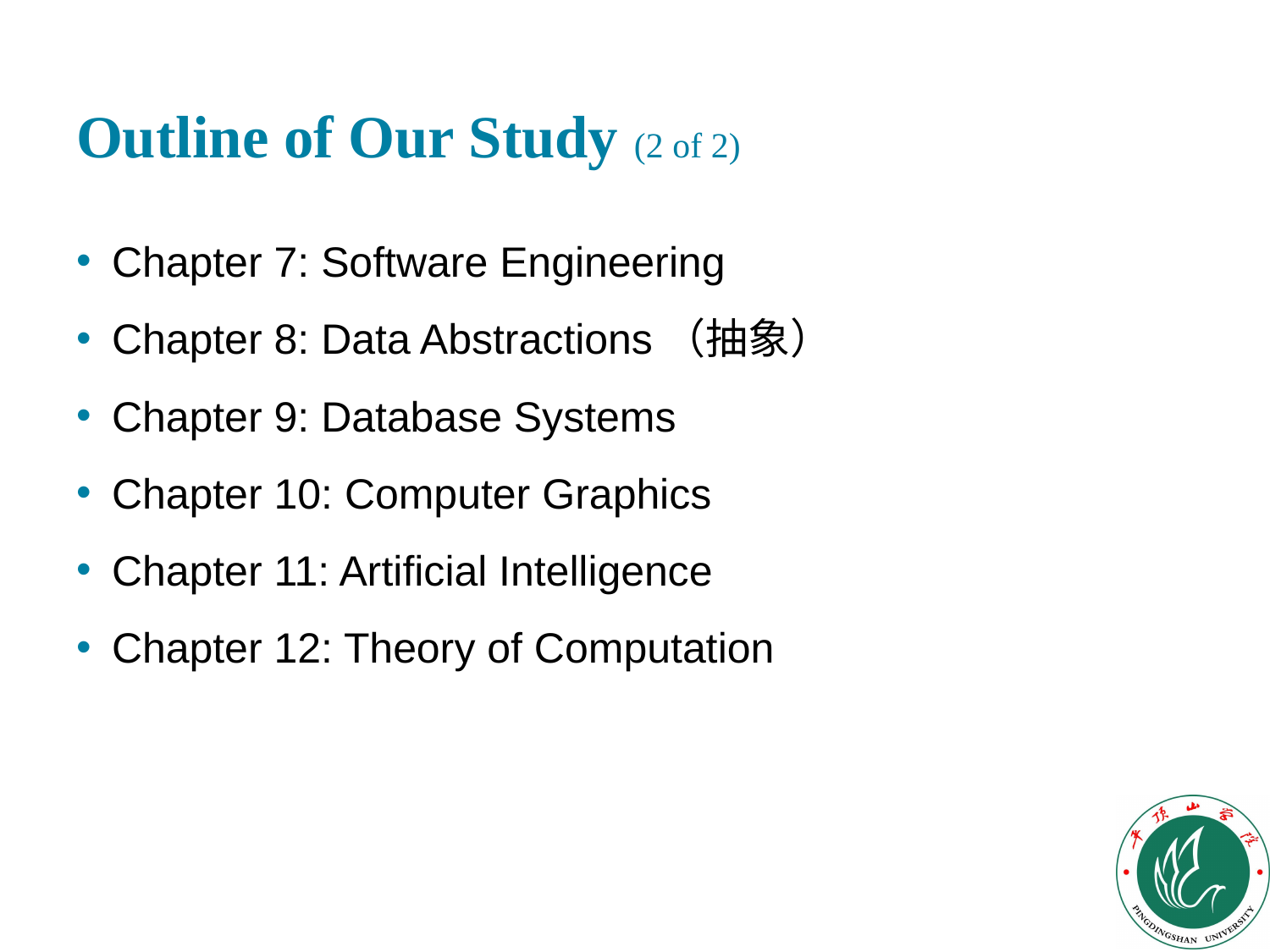

# Outline of Our Study (2 of 2)
Chapter 7: Software Engineering
Chapter 8: Data Abstractions（抽象）
Chapter 9: Database Systems
Chapter 10: Computer Graphics
Chapter 11: Artificial Intelligence
Chapter 12: Theory of Computation